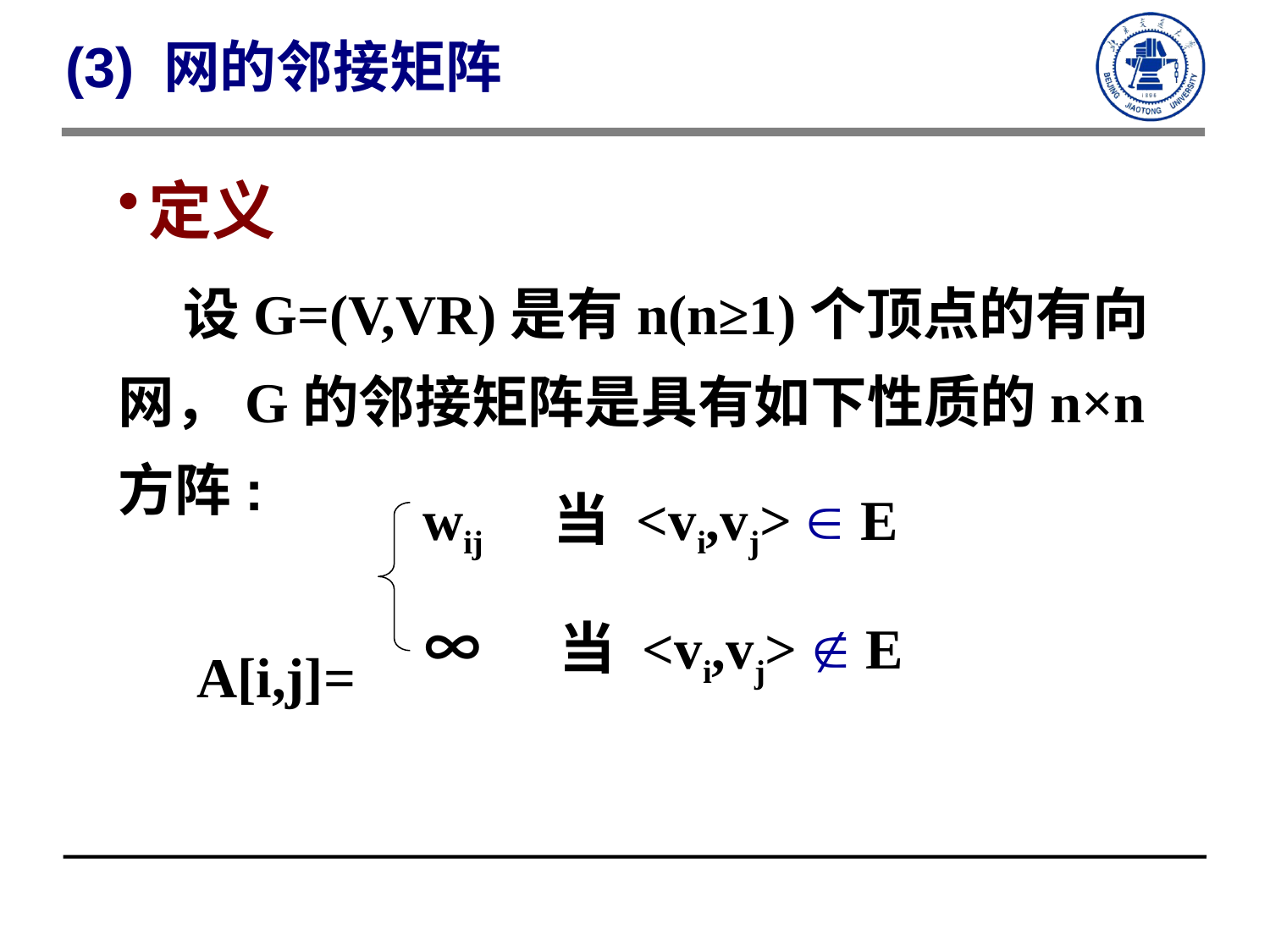

(3) 网的邻接矩阵
定义
    设G=(V,VR)是有n(n≥1)个顶点的有向网，G的邻接矩阵是具有如下性质的n×n方阵:
     A[i,j]=

wij    当 <vi,vj> ∈ E

∞     当 <vi,vj> ∉ E